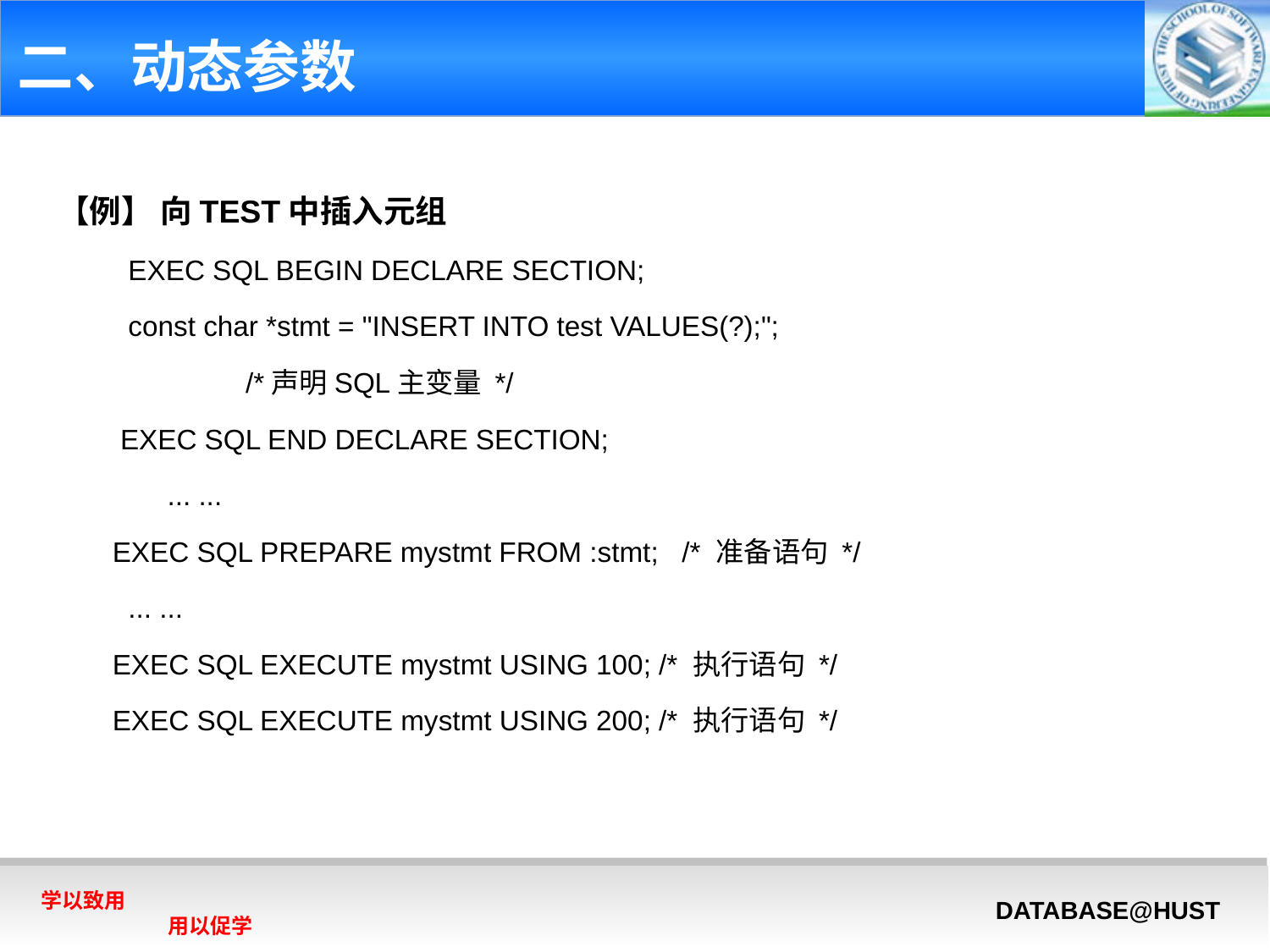

# 二、动态参数
【例】 向TEST中插入元组
         EXEC SQL BEGIN DECLARE SECTION;
         const char *stmt = "INSERT INTO test VALUES(?);";
                        /*声明SQL主变量 */
        EXEC SQL END DECLARE SECTION;
              ... ...
       EXEC SQL PREPARE mystmt FROM :stmt;   /* 准备语句 */
         ... ...
       EXEC SQL EXECUTE mystmt USING 100; /* 执行语句 */
       EXEC SQL EXECUTE mystmt USING 200; /* 执行语句 */